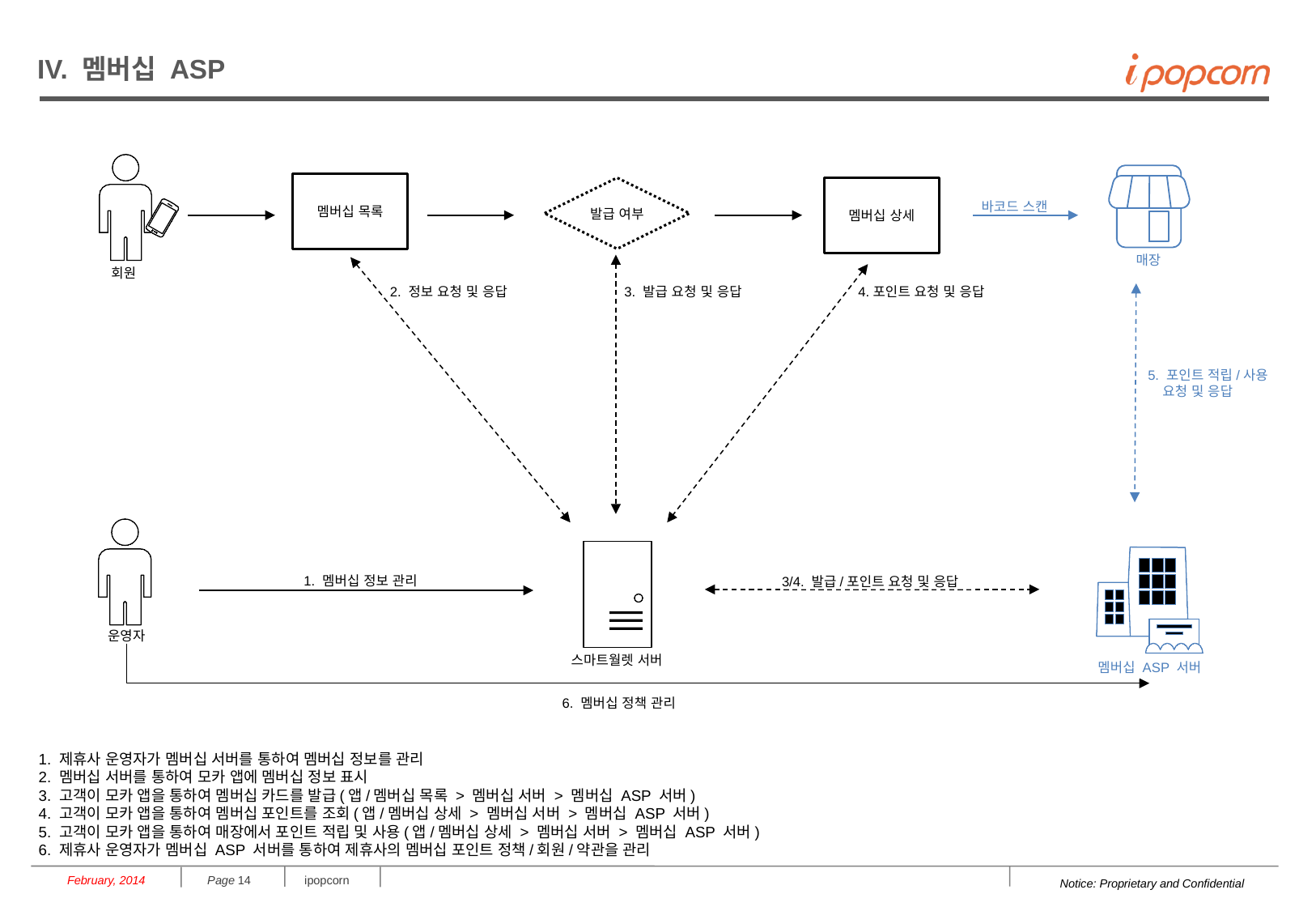

# IV. 멤버십 ASP

회원

매장
멤버십 목록
발급 여부
멤버십 상세
바코드 스캔
2. 정보 요청 및 응답
3. 발급 요청 및 응답
4.포인트 요청 및 응답
5. 포인트 적립/사용
   요청 및 응답

운영자

스마트월렛 서버

멤버십 ASP 서버
1. 멤버십 정보 관리
3/4. 발급/포인트 요청 및 응답
6. 멤버십 정책 관리
1. 제휴사 운영자가 멤버십 서버를 통하여 멤버십 정보를 관리
2. 멤버십 서버를 통하여 모카 앱에 멤버십 정보 표시
3. 고객이 모카 앱을 통하여 멤버십 카드를 발급(앱/멤버십 목록 > 멤버십 서버 > 멤버십 ASP 서버)
4. 고객이 모카 앱을 통하여 멤버십 포인트를 조회(앱/멤버십 상세 > 멤버십 서버 > 멤버십 ASP 서버)
5. 고객이 모카 앱을 통하여 매장에서 포인트 적립 및 사용(앱/멤버십 상세 > 멤버십 서버 > 멤버십 ASP 서버)
6. 제휴사 운영자가 멤버십 ASP 서버를 통하여 제휴사의 멤버십 포인트 정책/회원/약관을 관리